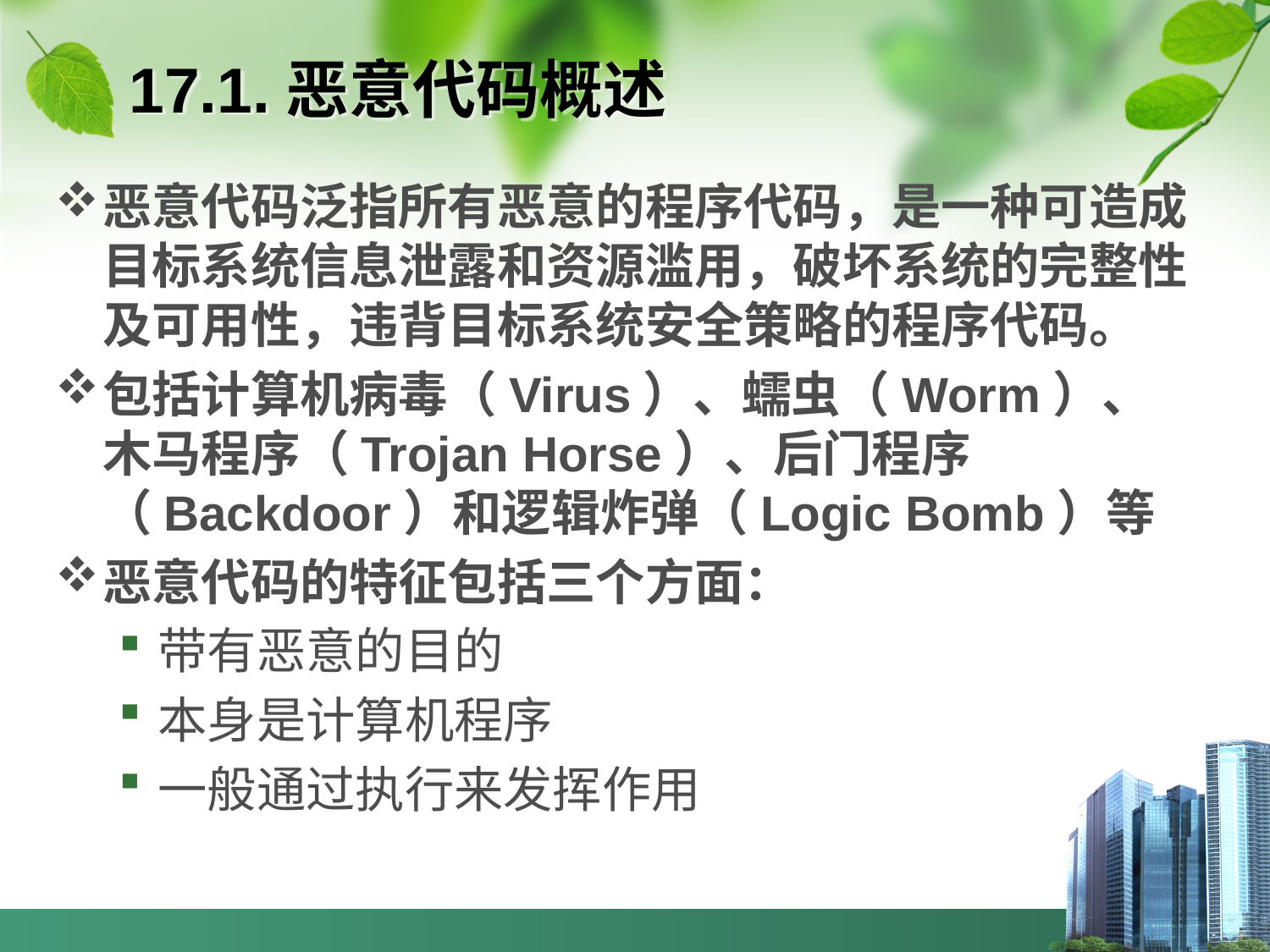

# 17.1.恶意代码概述
恶意代码泛指所有恶意的程序代码，是一种可造成目标系统信息泄露和资源滥用，破坏系统的完整性及可用性，违背目标系统安全策略的程序代码。
包括计算机病毒（Virus）、蠕虫（Worm）、木马程序（Trojan Horse）、后门程序（Backdoor）和逻辑炸弹（Logic Bomb）等
恶意代码的特征包括三个方面：
带有恶意的目的
本身是计算机程序
一般通过执行来发挥作用